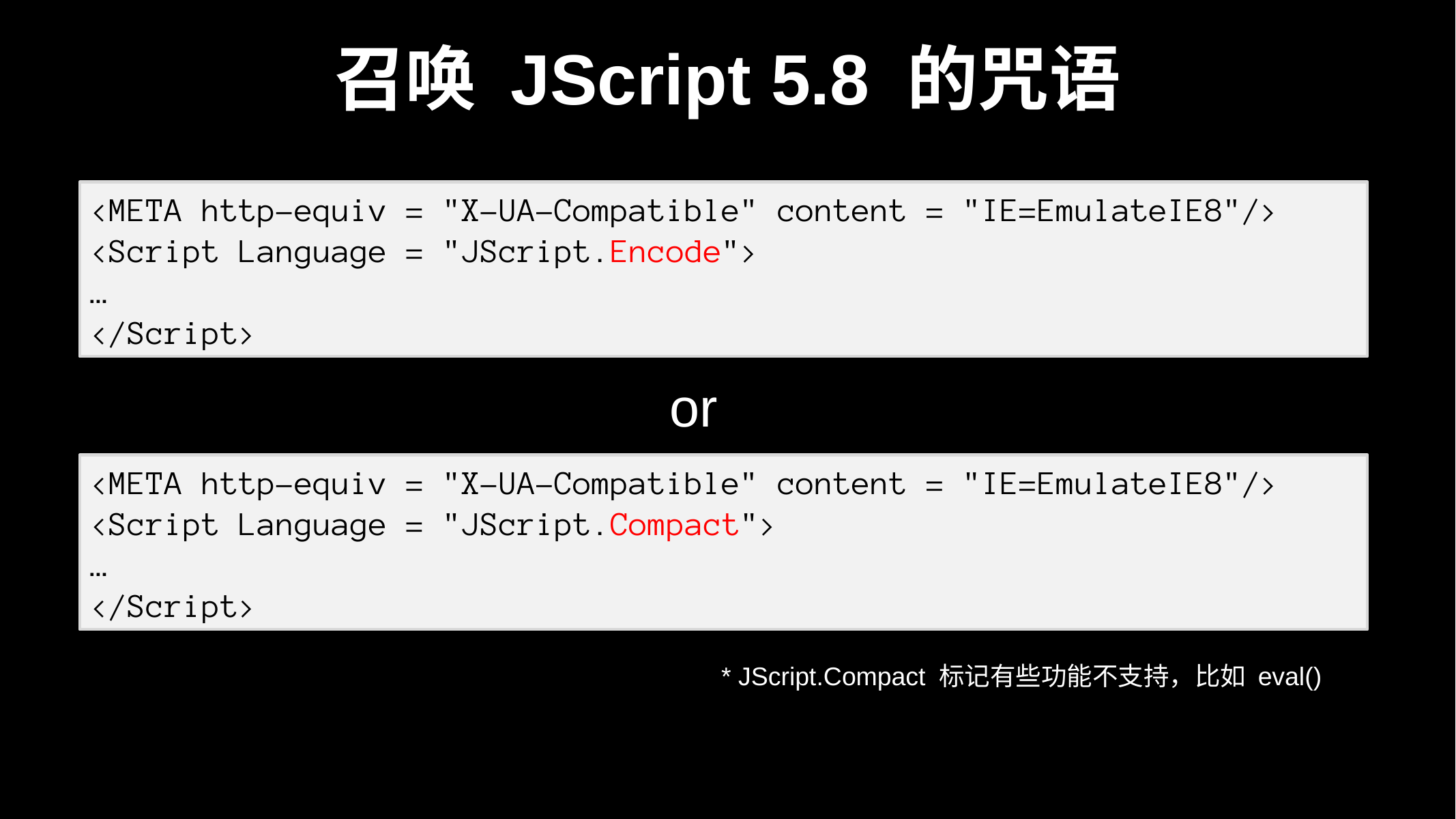

# 召唤 JScript 5.8 的咒语
<META http-equiv = "X-UA-Compatible" content = "IE=EmulateIE8"/>
<Script Language = "JScript.Encode">
…
</Script>
or
<META http-equiv = "X-UA-Compatible" content = "IE=EmulateIE8"/>
<Script Language = "JScript.Compact">
…
</Script>
* JScript.Compact 标记有些功能不支持，比如 eval()